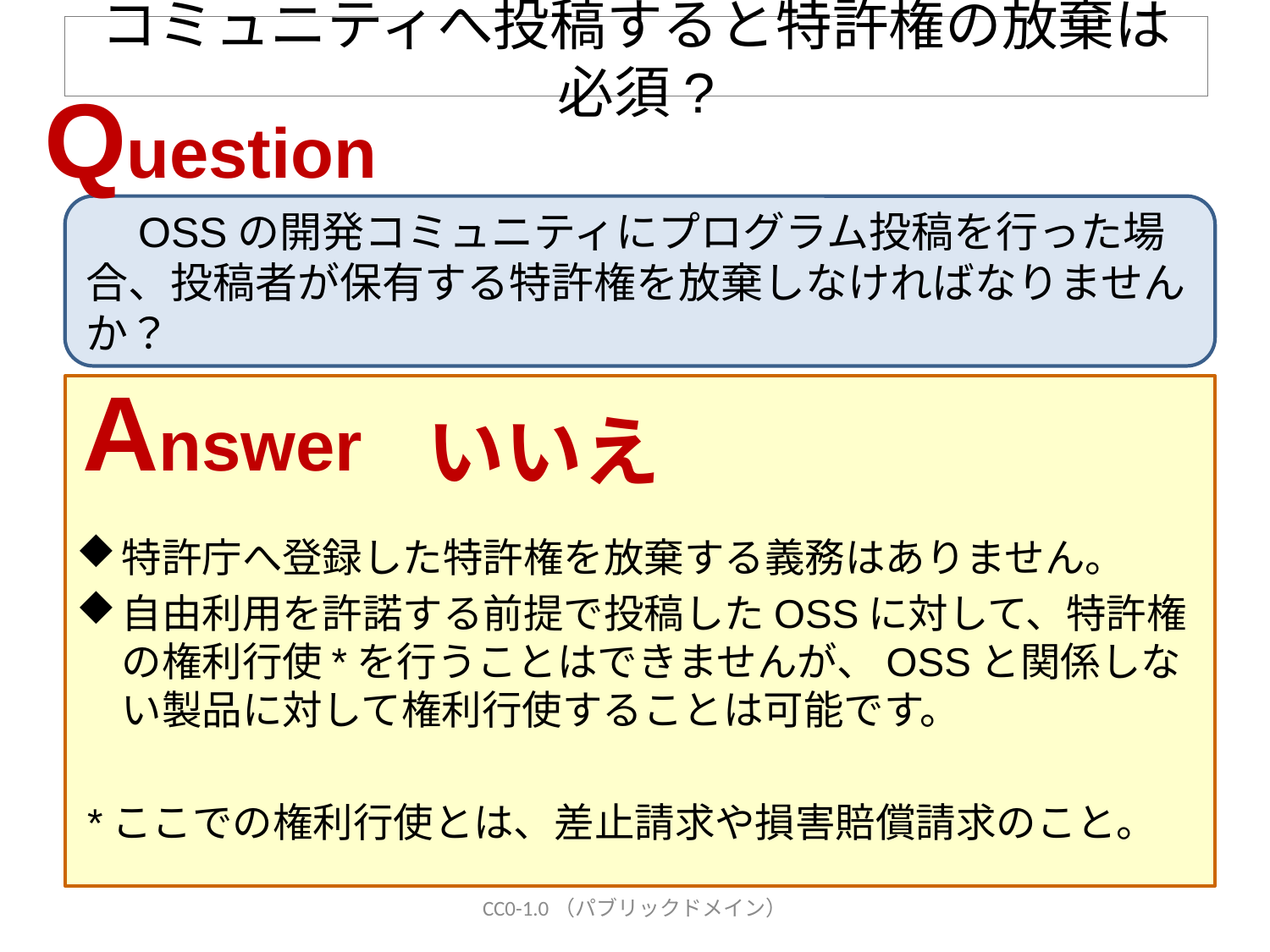

# コミュニティへ投稿すると特許権の放棄は必須?
Question
　OSSの開発コミュニティにプログラム投稿を行った場合、投稿者が保有する特許権を放棄しなければなりませんか？
Answer

いいえ
特許庁へ登録した特許権を放棄する義務はありません。
自由利用を許諾する前提で投稿したOSSに対して、特許権の権利行使*を行うことはできませんが、OSSと関係しない製品に対して権利行使することは可能です。

 *ここでの権利行使とは、差止請求や損害賠償請求のこと。
CC0-1.0（パブリックドメイン）